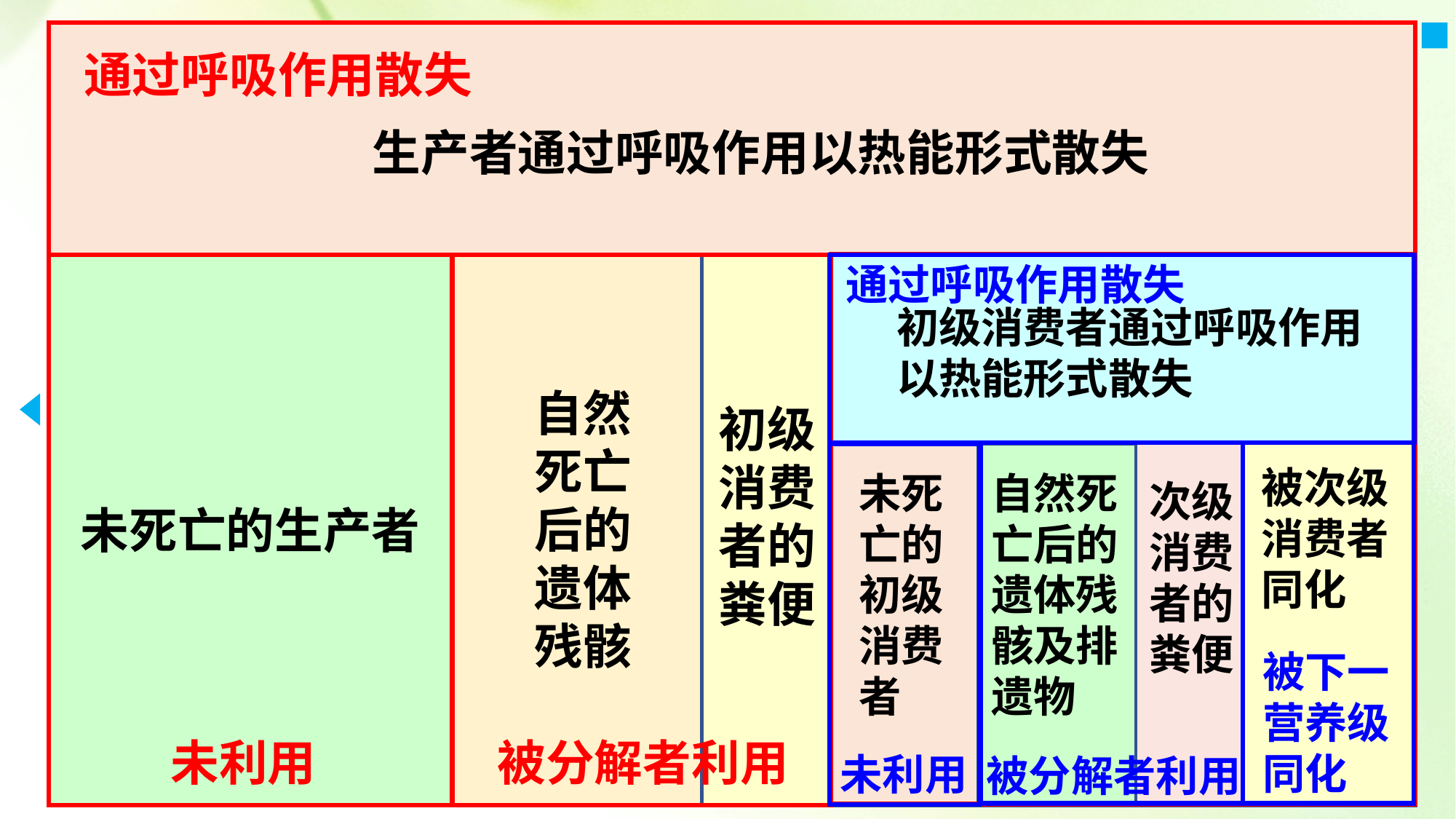

通过呼吸作用散失
生产者通过呼吸作用以热能形式散失
通过呼吸作用散失

初级消费者通过呼吸作用以热能形式散失
自然
死亡
后的
遗体
残骸
初级
消费
者的
粪便

被次级消费者同化
未死亡的初级消费者
自然死亡后的遗体残骸及排遗物
次级消费者的粪便
未死亡的生产者
被下一营养级同化
未利用
被分解者利用
未利用
被分解者利用